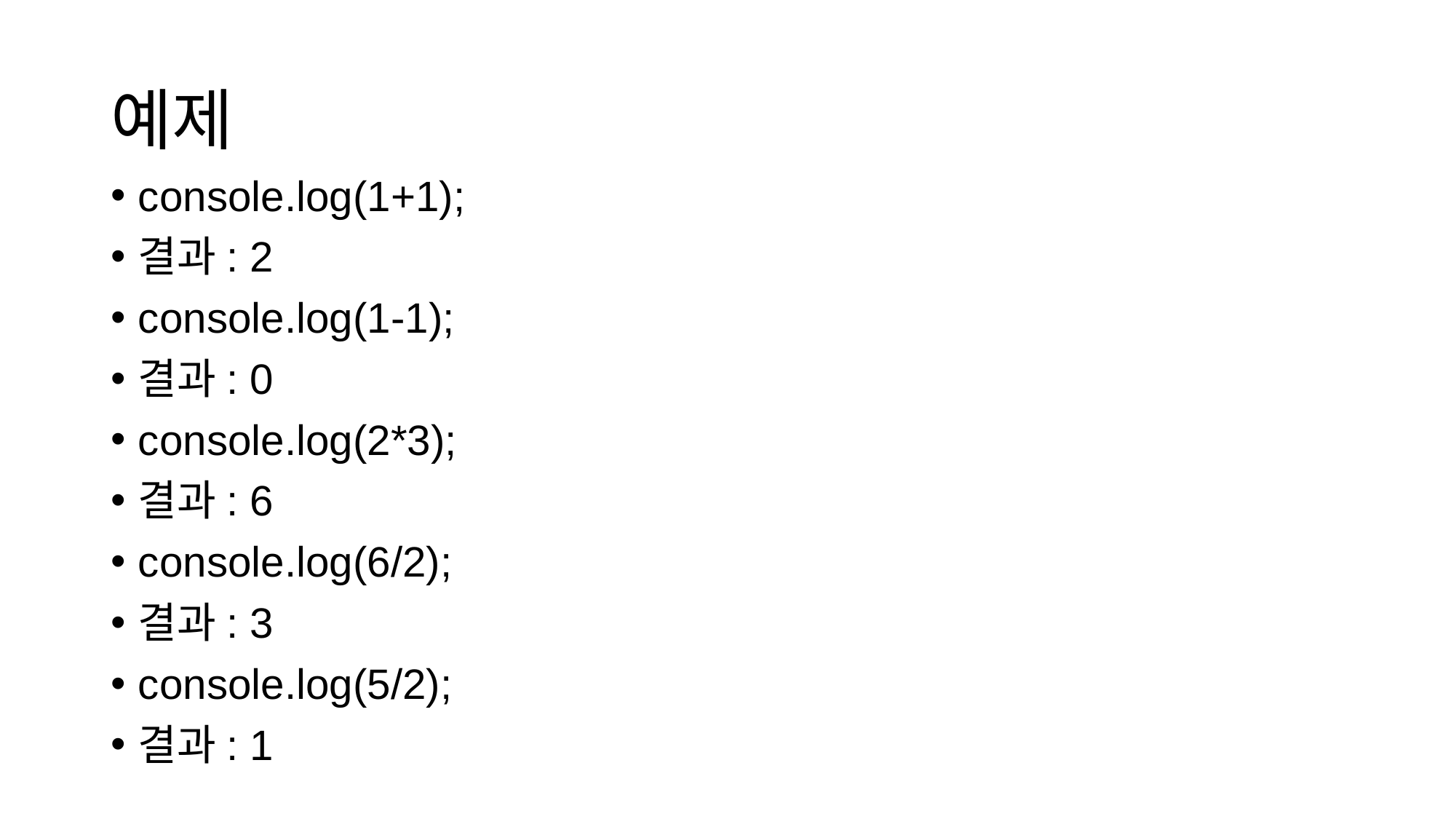

# 예제
console.log(1+1);
결과: 2
console.log(1-1);
결과: 0
console.log(2*3);
결과: 6
console.log(6/2);
결과: 3
console.log(5/2);
결과: 1